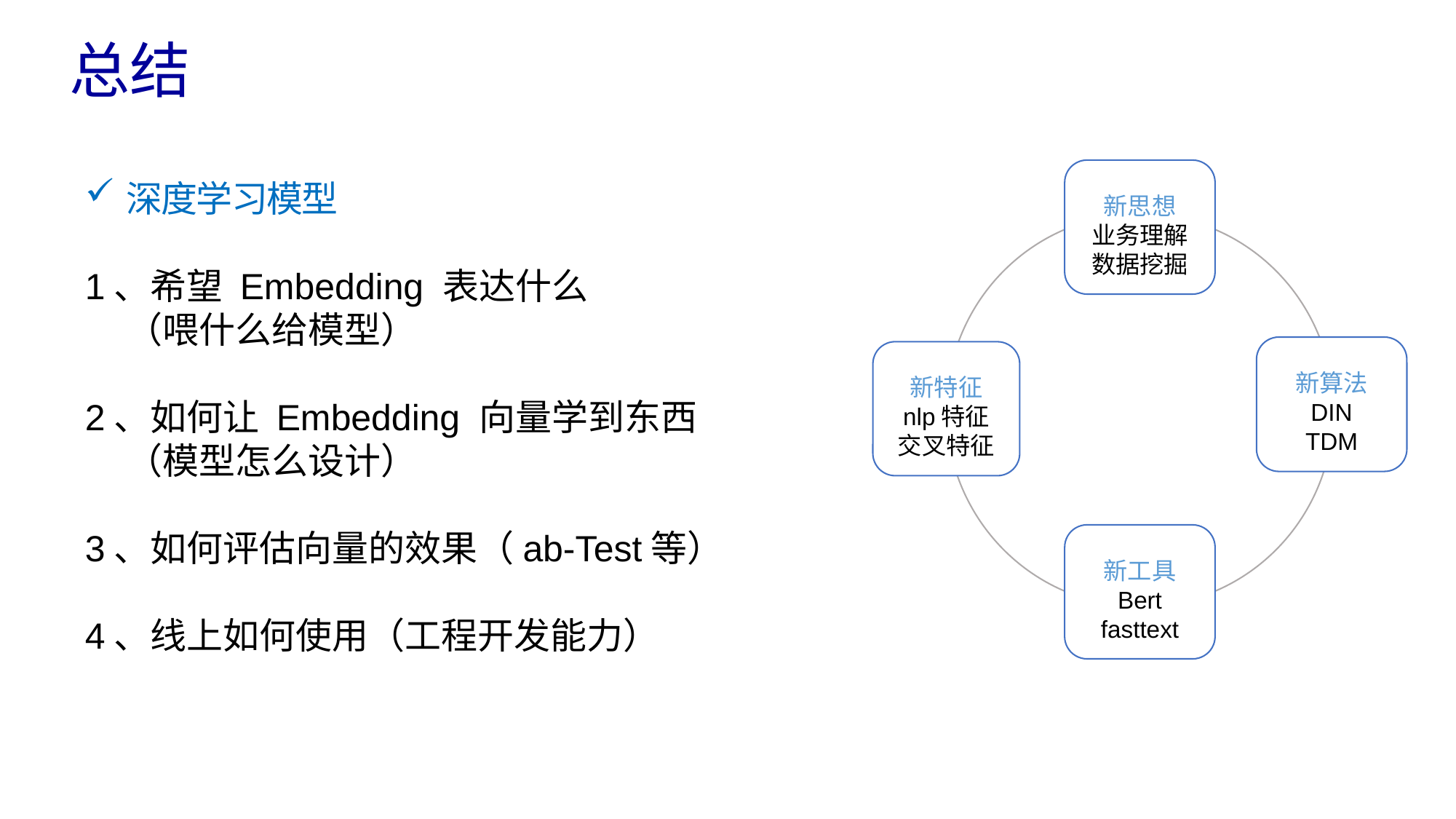

总结
新思想
业务理解
数据挖掘
深度学习模型

1、希望 Embedding 表达什么
    （喂什么给模型）

2、如何让 Embedding 向量学到东西
    （模型怎么设计）

3、如何评估向量的效果（ab-Test等）

4、线上如何使用（工程开发能力）

新算法
DIN
TDM
新特征
nlp特征
交叉特征
新工具
Bert
fasttext